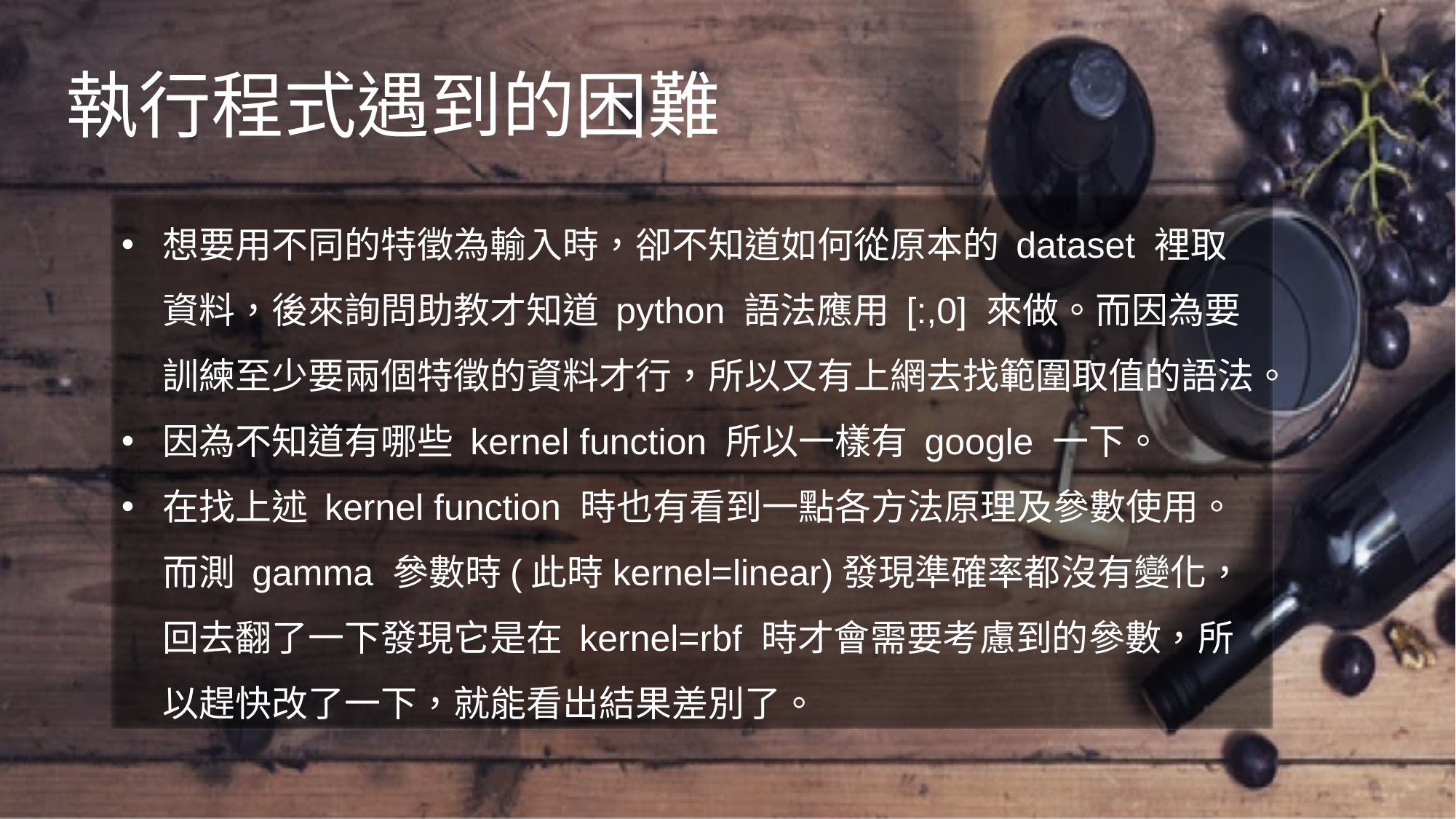

# 執行程式遇到的困難
想要用不同的特徵為輸入時，卻不知道如何從原本的 dataset 裡取資料，後來詢問助教才知道 python 語法應用 [:,0] 來做。而因為要訓練至少要兩個特徵的資料才行，所以又有上網去找範圍取值的語法。
因為不知道有哪些 kernel function 所以一樣有 google 一下。
在找上述 kernel function 時也有看到一點各方法原理及參數使用。而測 gamma 參數時(此時kernel=linear)發現準確率都沒有變化，回去翻了一下發現它是在 kernel=rbf 時才會需要考慮到的參數，所以趕快改了一下，就能看出結果差別了。